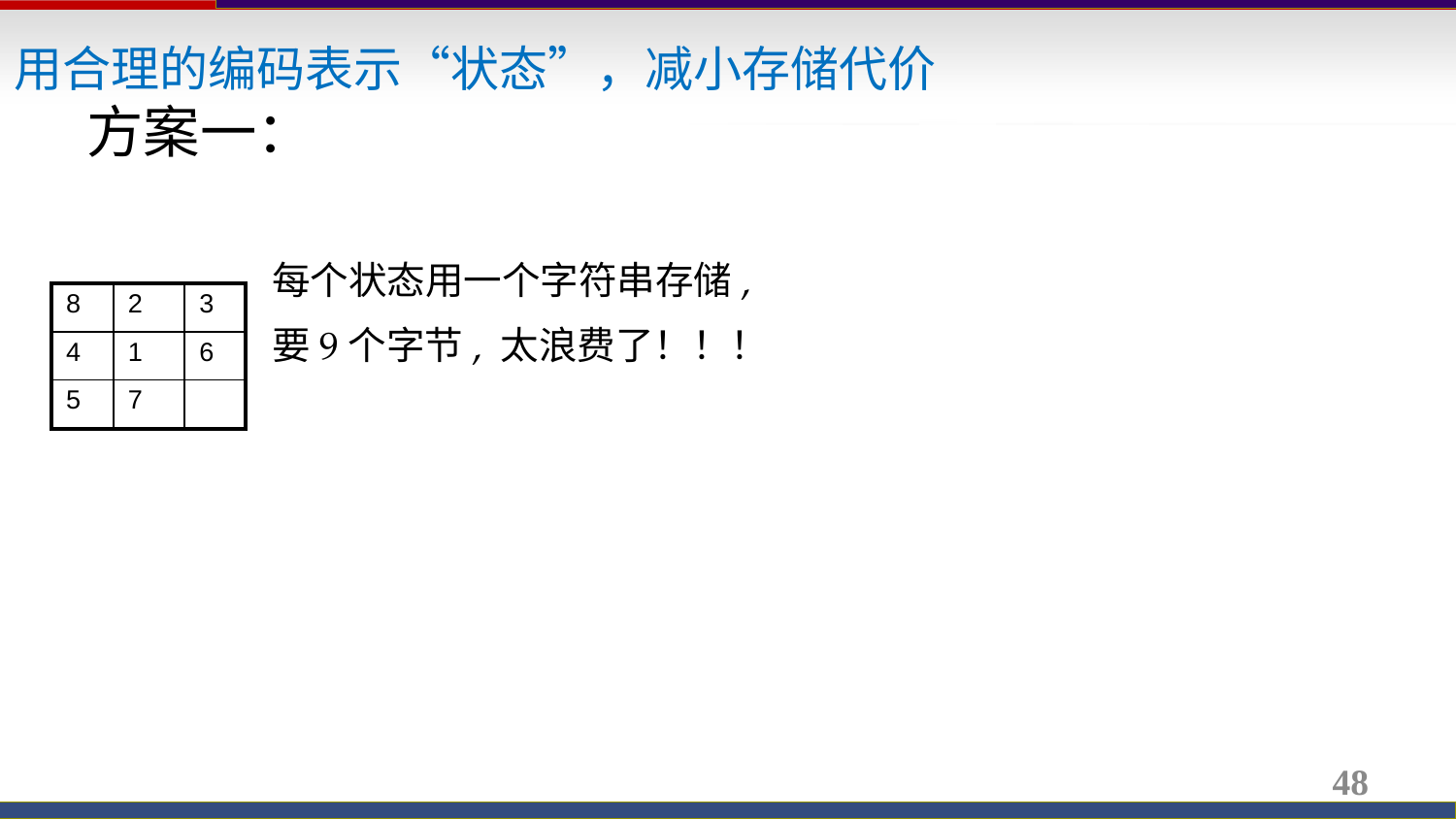

用合理的编码表示“状态”，减小存储代价
方案一：
每个状态用一个字符串存储,
要9个字节, 太浪费了！！！

| 8 | 2 | 3 |
| --- | --- | --- |
| 4 | 1 | 6 |
| 5 | 7 |  |